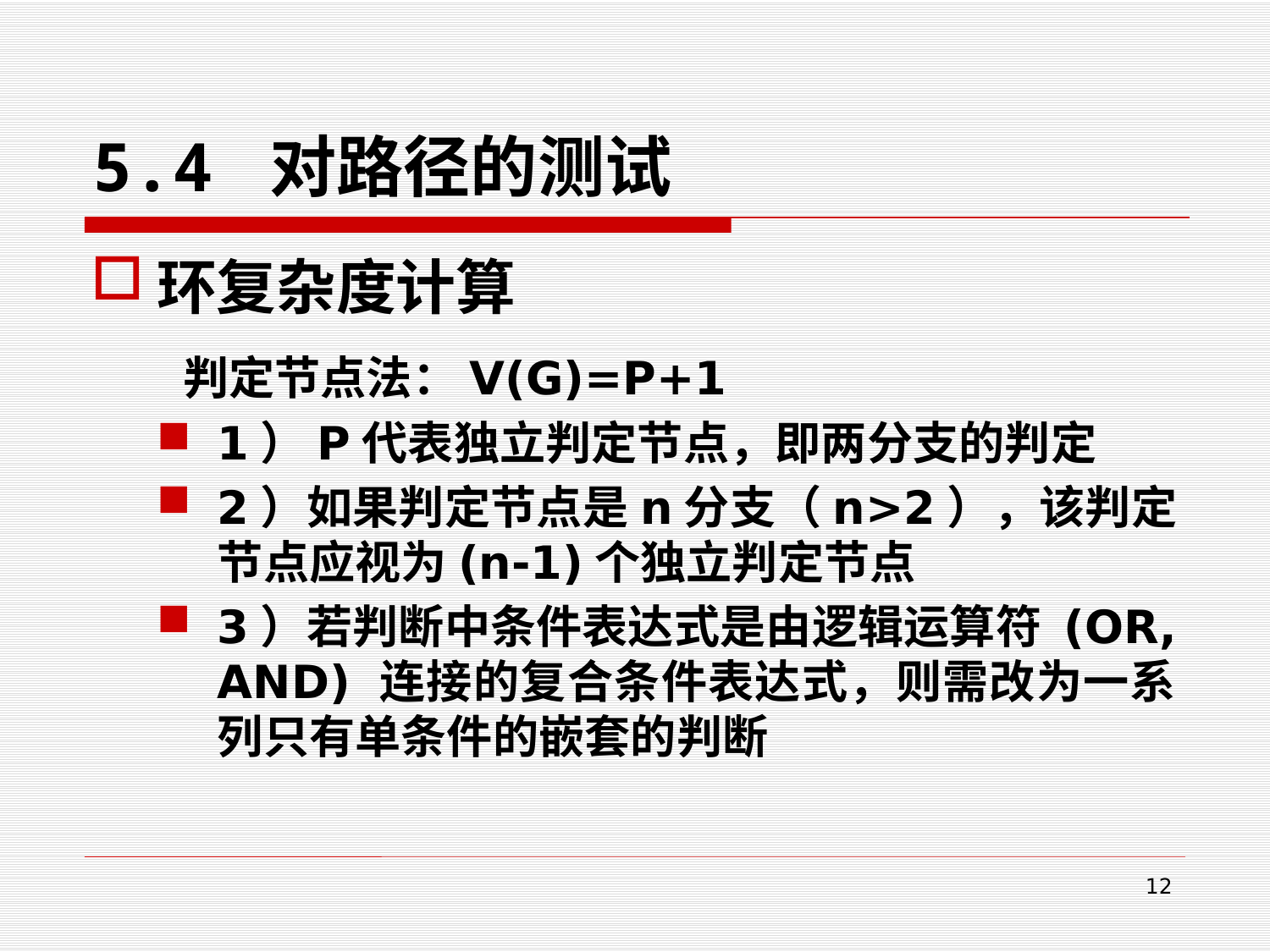

# 5.4 对路径的测试
环复杂度计算

1）P代表独立判定节点，即两分支的判定
2）如果判定节点是n分支（n>2），该判定节点应视为(n-1)个独立判定节点
3）若判断中条件表达式是由逻辑运算符 (OR, AND) 连接的复合条件表达式，则需改为一系列只有单条件的嵌套的判断

判定节点法：V(G)=P+1
12